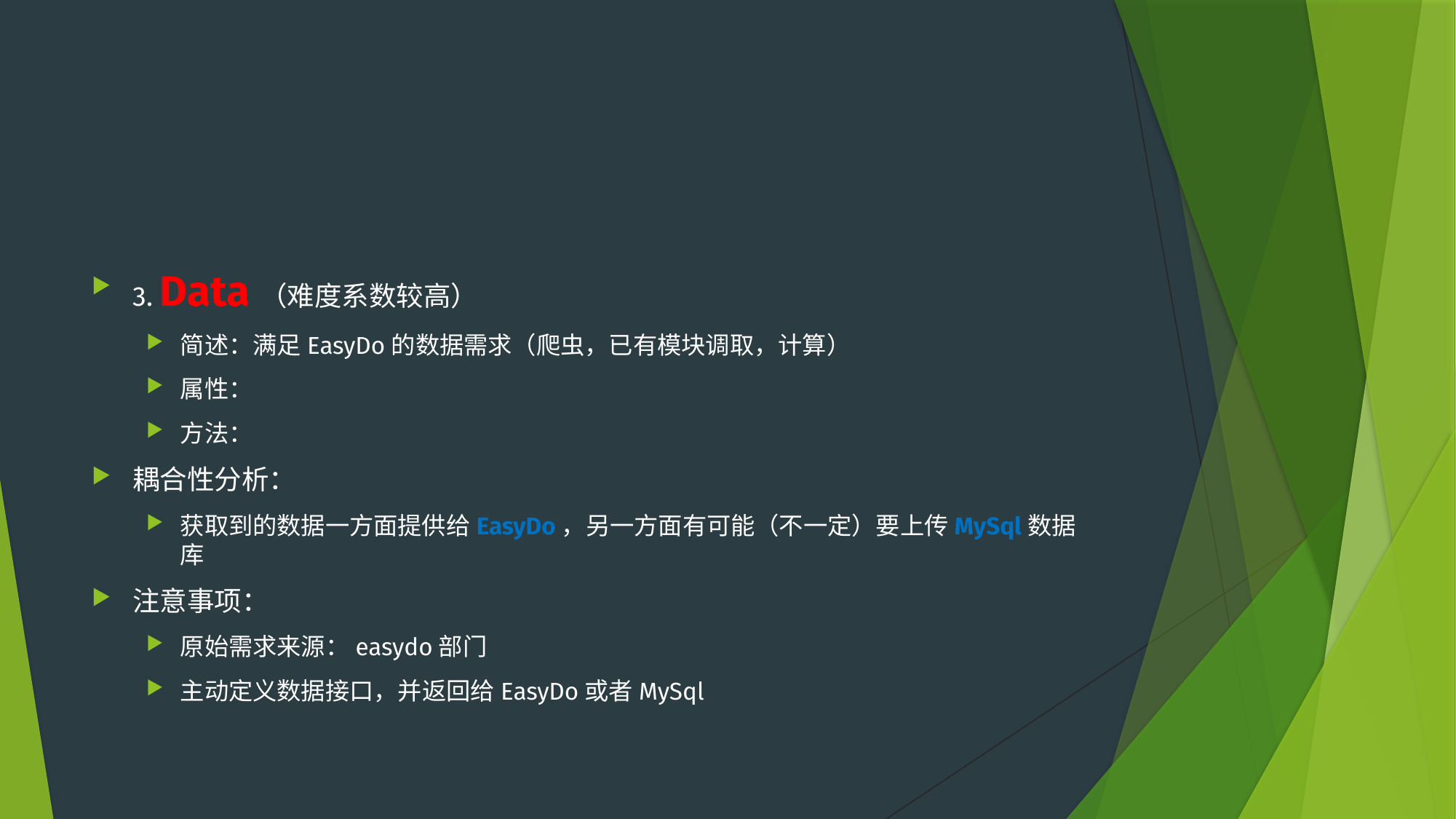

#
3. Data（难度系数较高）
简述：满足EasyDo的数据需求（爬虫，已有模块调取，计算）
属性：
方法：
耦合性分析：
获取到的数据一方面提供给EasyDo，另一方面有可能（不一定）要上传MySql数据库
注意事项：
原始需求来源：easydo部门
主动定义数据接口，并返回给EasyDo或者MySql